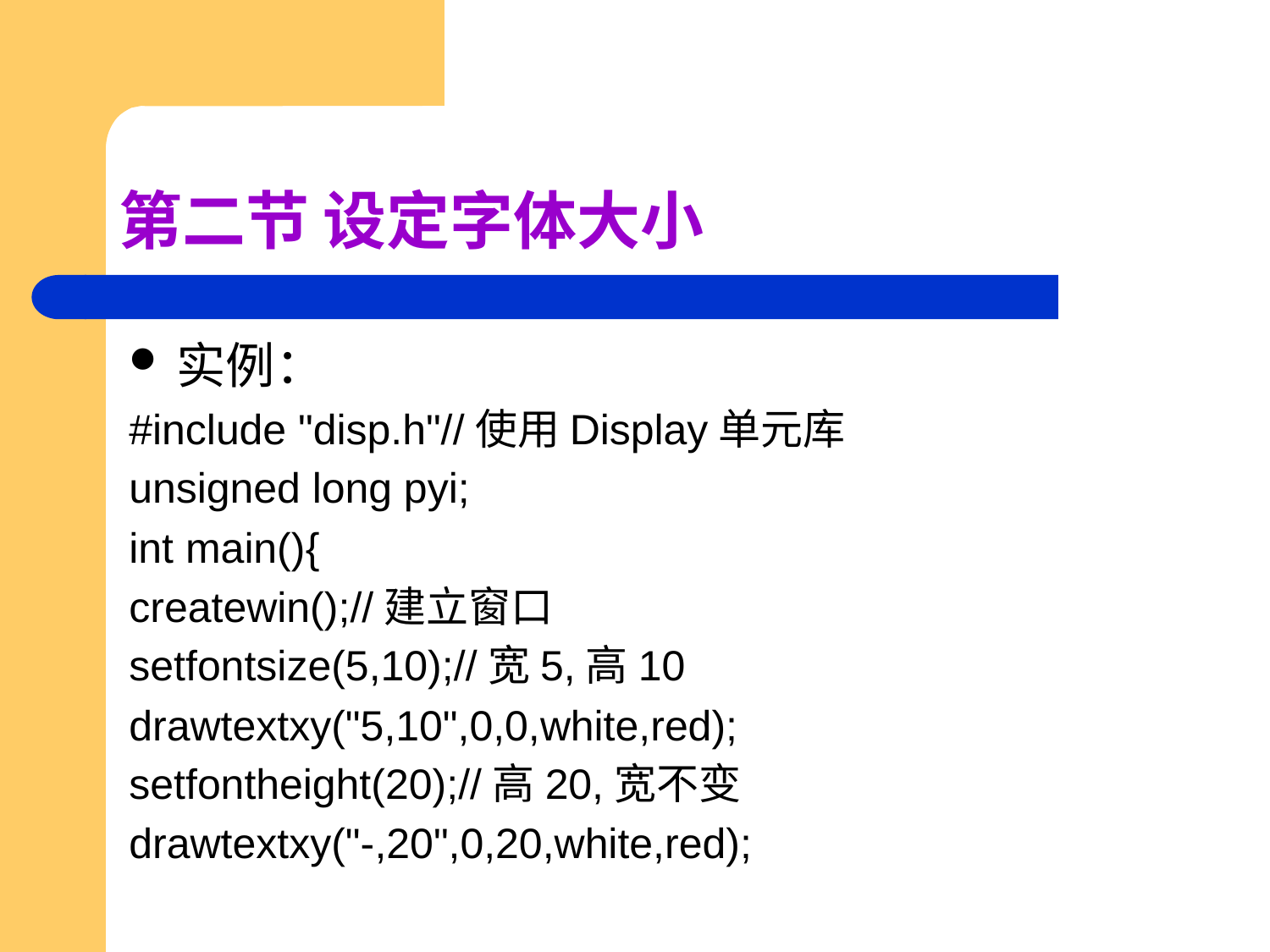

# 第二节 设定字体大小
实例：
#include "disp.h"//使用Display单元库
unsigned long pyi;
int main(){
createwin();//建立窗口
setfontsize(5,10);//宽5,高10
drawtextxy("5,10",0,0,white,red);
setfontheight(20);//高20,宽不变
drawtextxy("-,20",0,20,white,red);